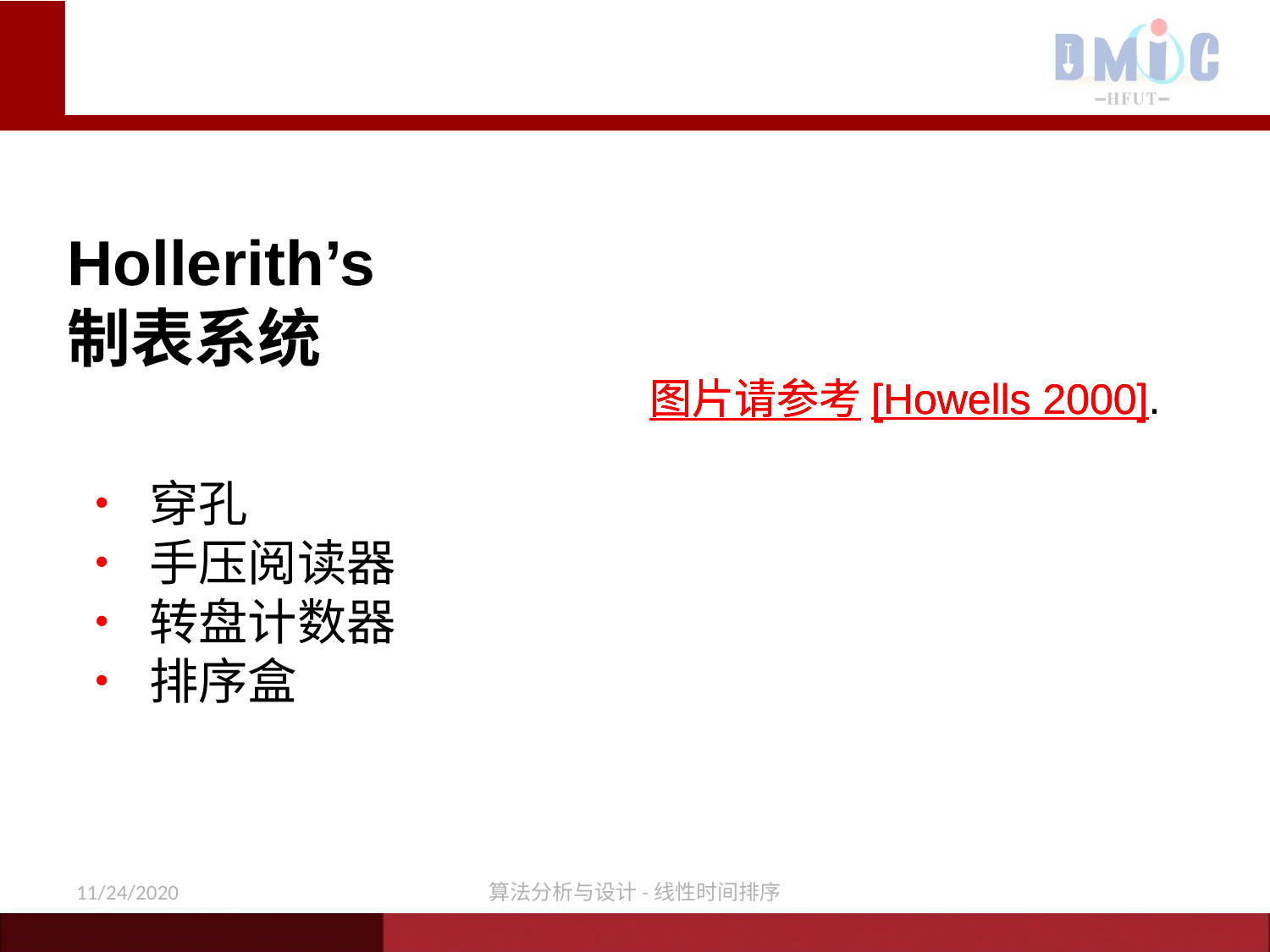

Hollerith’s 制表系统
图片请参考[Howells 2000].
图片请参考[Howells 2000].
图片请参考[Howells 2000].
• 穿孔
• 手压阅读器
• 转盘计数器
• 排序盒
11/24/2020
算法分析与设计-线性时间排序